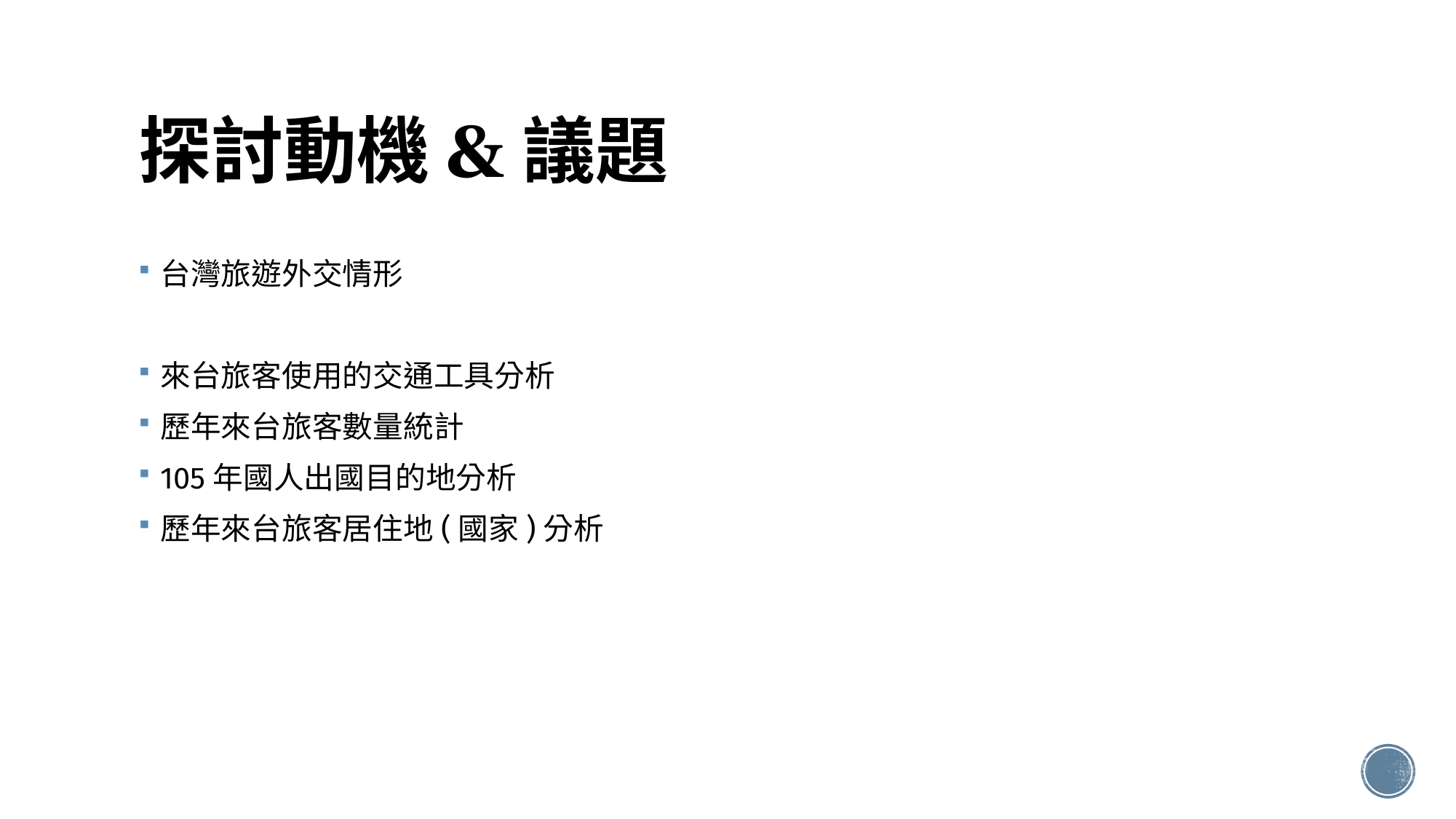

# 探討動機&議題
台灣旅遊外交情形

來台旅客使用的交通工具分析
歷年來台旅客數量統計
105年國人出國目的地分析
歷年來台旅客居住地(國家)分析